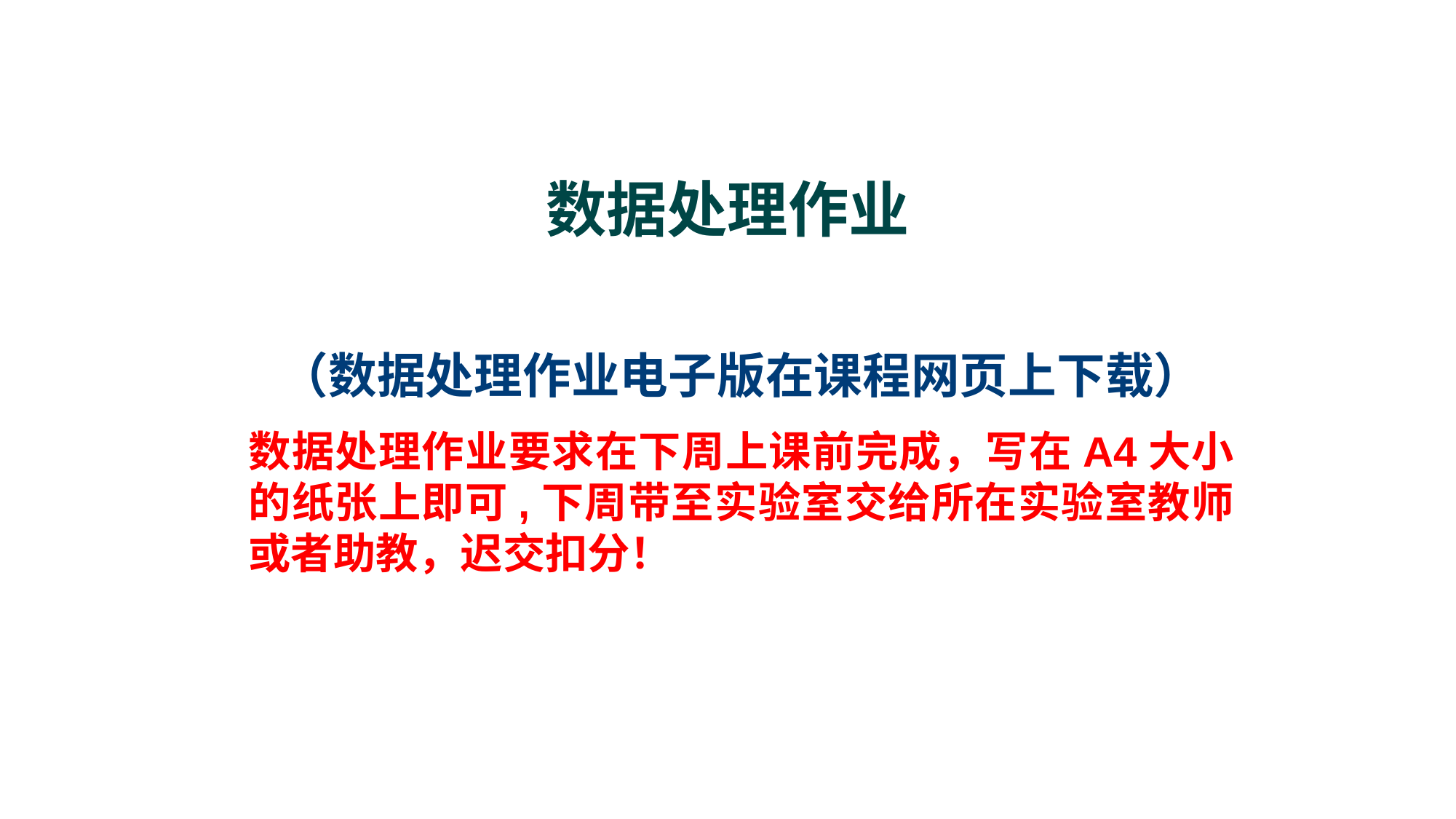

数据处理作业

（数据处理作业电子版在课程网页上下载）
数据处理作业要求在下周上课前完成，写在A4大小的纸张上即可,下周带至实验室交给所在实验室教师或者助教，迟交扣分！

66